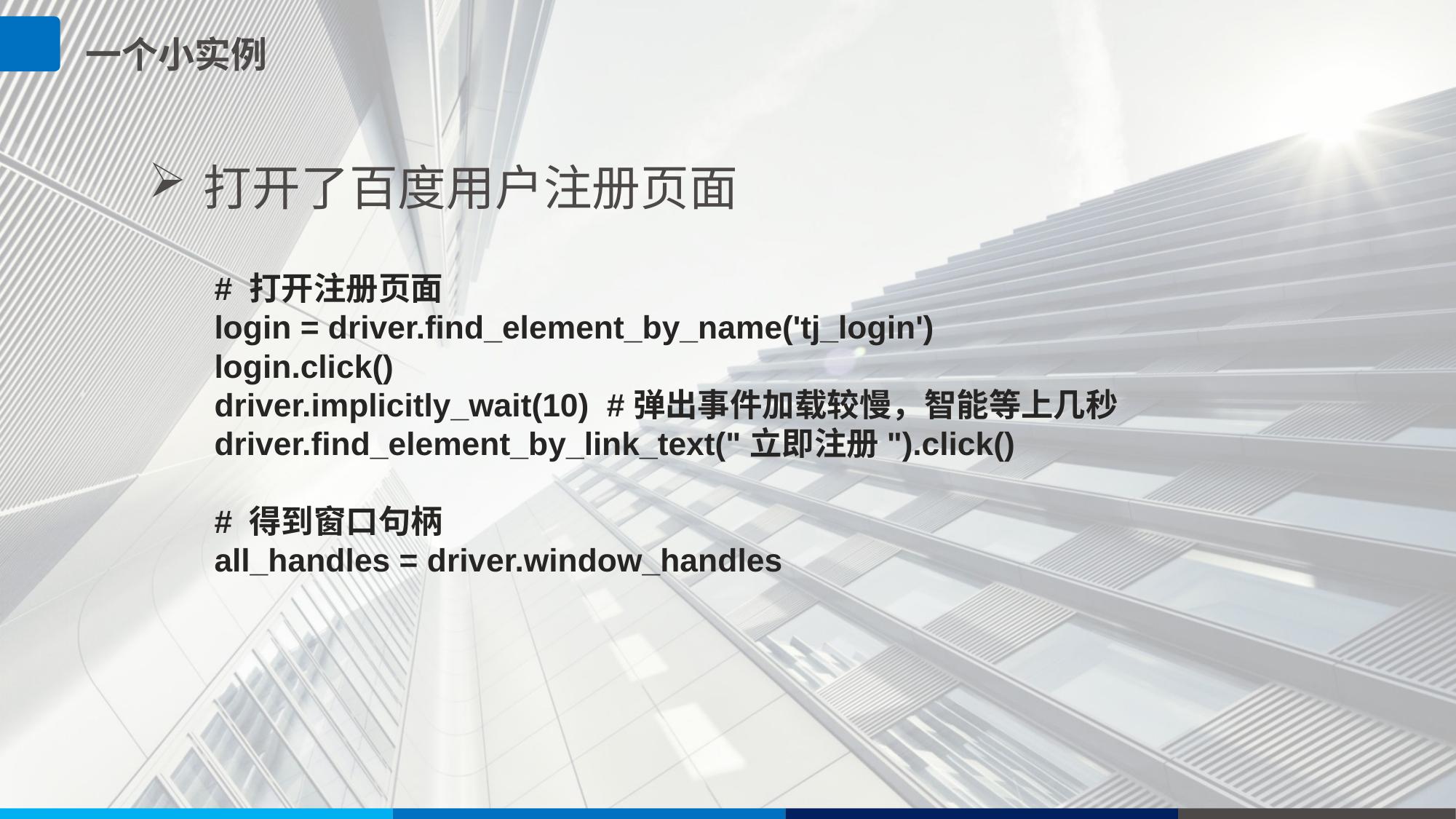

一个小实例
打开了百度用户注册页面

# 打开注册页面
login = driver.find_element_by_name('tj_login')
login.click()
driver.implicitly_wait(10)  #弹出事件加载较慢，智能等上几秒
driver.find_element_by_link_text("立即注册").click()

# 得到窗口句柄
all_handles = driver.window_handles